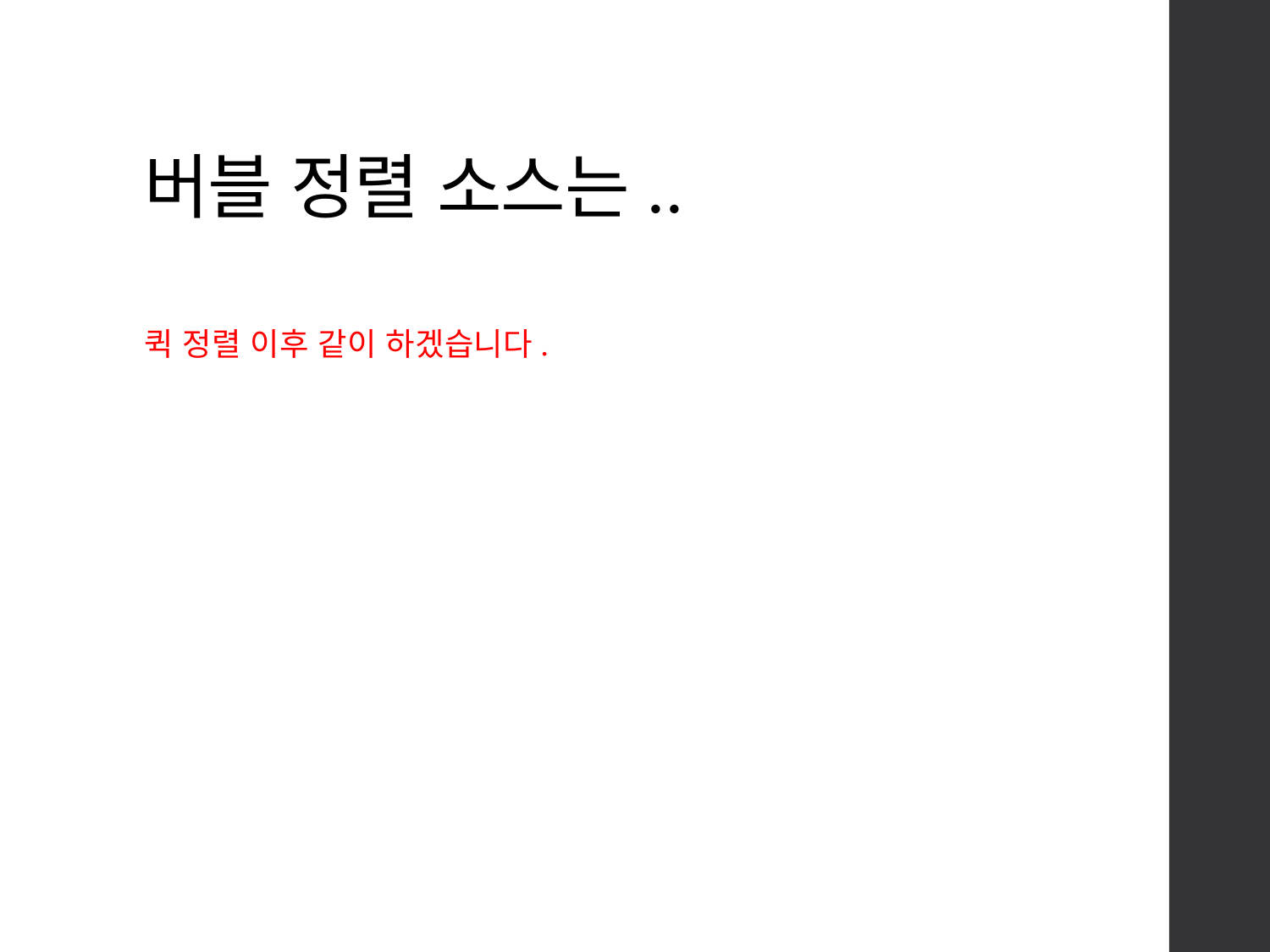

# 버블 정렬 소스는..

퀵 정렬 이후 같이 하겠습니다.